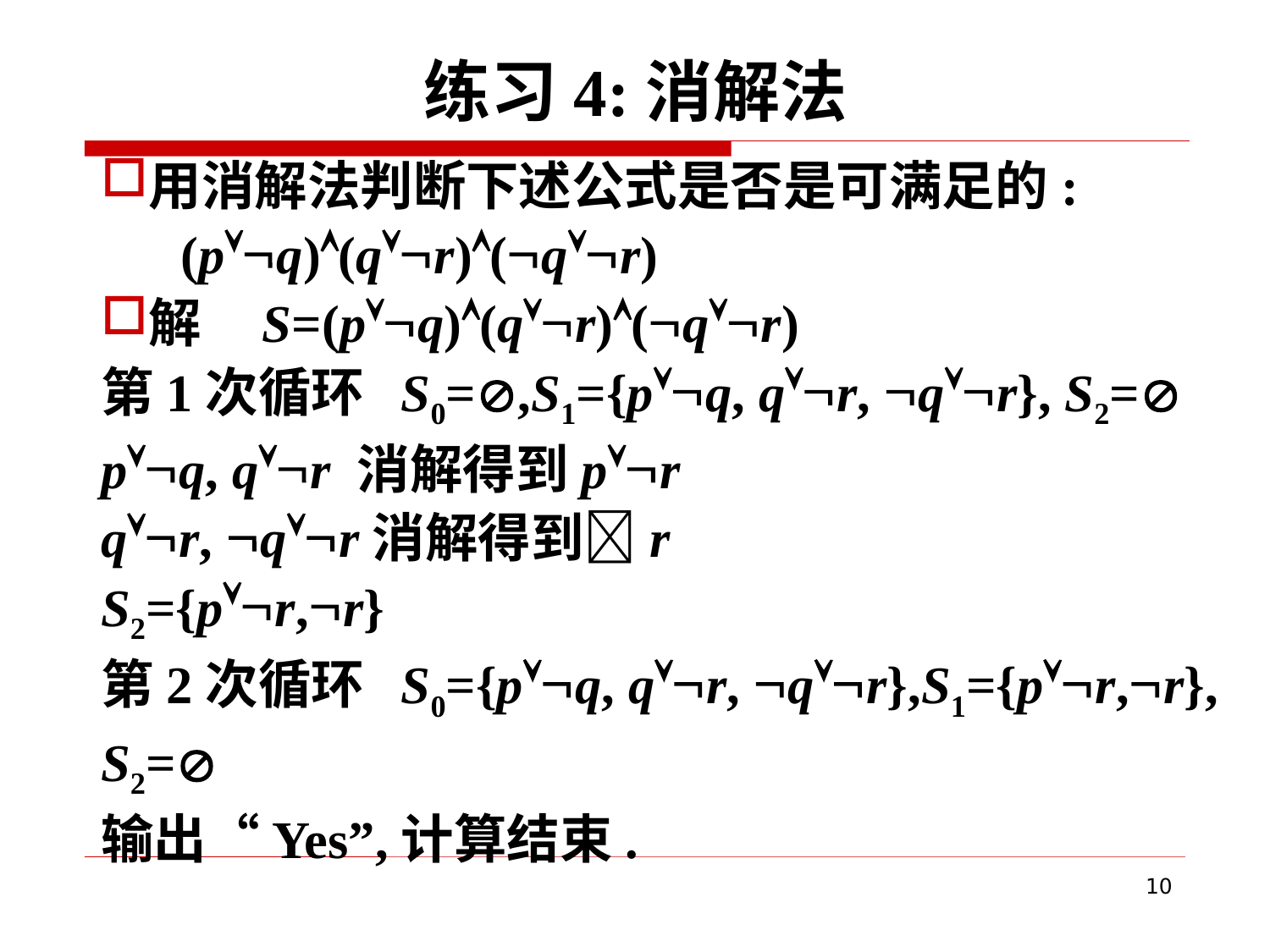

练习4:消解法
用消解法判断下述公式是否是可满足的:
      (p∨¬q)∧(q∨¬r)∧(¬q∨¬r)
解    S=(p∨¬q)∧(q∨¬r)∧(¬q∨¬r)
第1次循环  S0=∅,S1={p∨¬q, q∨¬r, ¬q∨¬r}, S2=∅
p∨¬q, q∨¬r 消解得到p∨¬r
q∨¬r, ¬q∨¬r消解得到¬r
S2={p∨¬r,¬r}
第2次循环  S0={p∨¬q, q∨¬r, ¬q∨¬r},S1={p∨¬r,¬r},
S2=∅
输出“Yes”,计算结束.
10